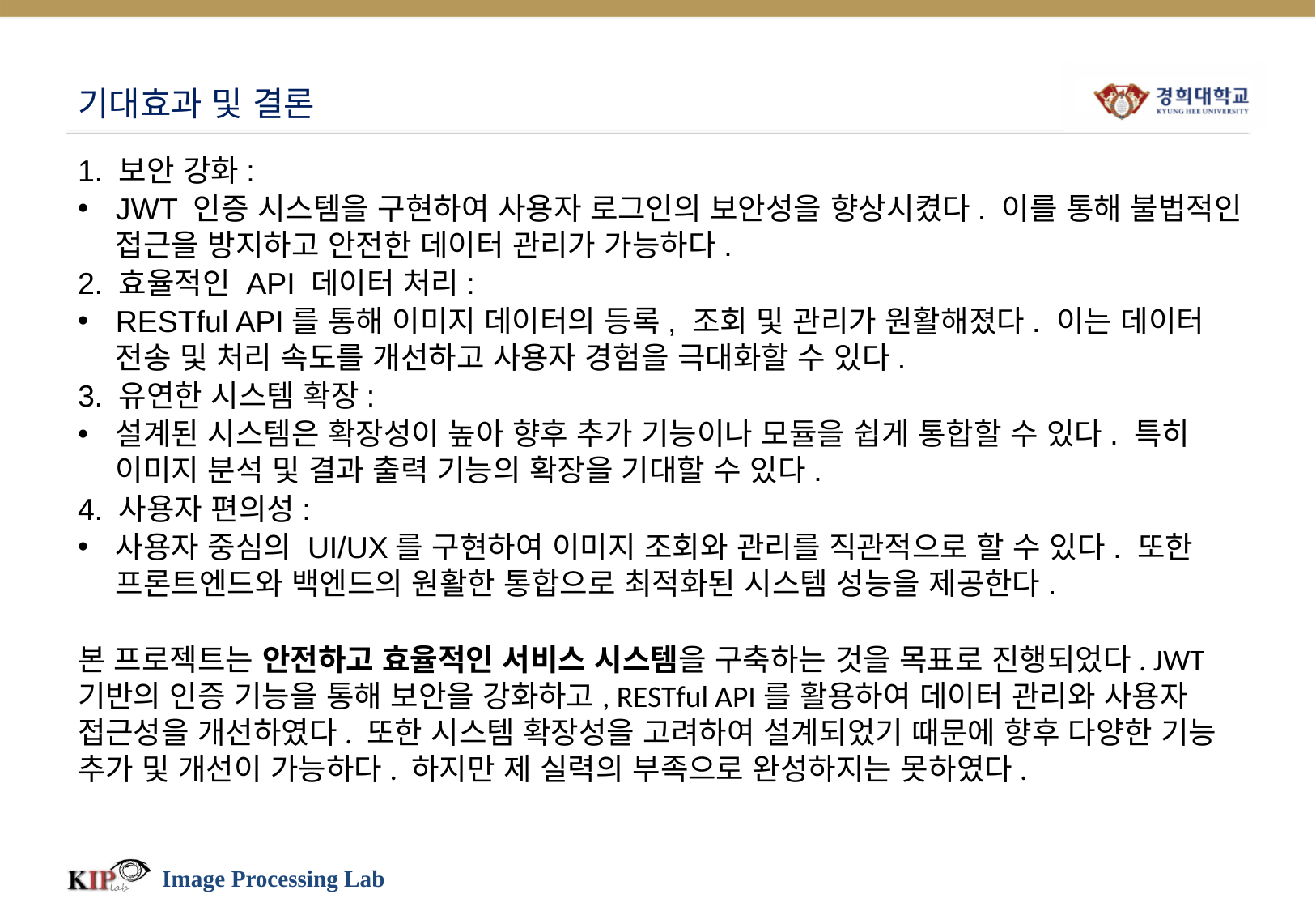

# 기대효과 및 결론
1. 보안 강화:
JWT 인증 시스템을 구현하여 사용자 로그인의 보안성을 향상시켰다. 이를 통해 불법적인 접근을 방지하고 안전한 데이터 관리가 가능하다.
2. 효율적인 API 데이터 처리:
RESTful API를 통해 이미지 데이터의 등록, 조회 및 관리가 원활해졌다. 이는 데이터 전송 및 처리 속도를 개선하고 사용자 경험을 극대화할 수 있다.
3. 유연한 시스템 확장:
설계된 시스템은 확장성이 높아 향후 추가 기능이나 모듈을 쉽게 통합할 수 있다. 특히 이미지 분석 및 결과 출력 기능의 확장을 기대할 수 있다.
4. 사용자 편의성:
사용자 중심의 UI/UX를 구현하여 이미지 조회와 관리를 직관적으로 할 수 있다. 또한 프론트엔드와 백엔드의 원활한 통합으로 최적화된 시스템 성능을 제공한다.

본 프로젝트는 안전하고 효율적인 서비스 시스템을 구축하는 것을 목표로 진행되었다. JWT 기반의 인증 기능을 통해 보안을 강화하고, RESTful API를 활용하여 데이터 관리와 사용자 접근성을 개선하였다. 또한 시스템 확장성을 고려하여 설계되었기 때문에 향후 다양한 기능 추가 및 개선이 가능하다. 하지만 제 실력의 부족으로 완성하지는 못하였다.
Image Processing Lab